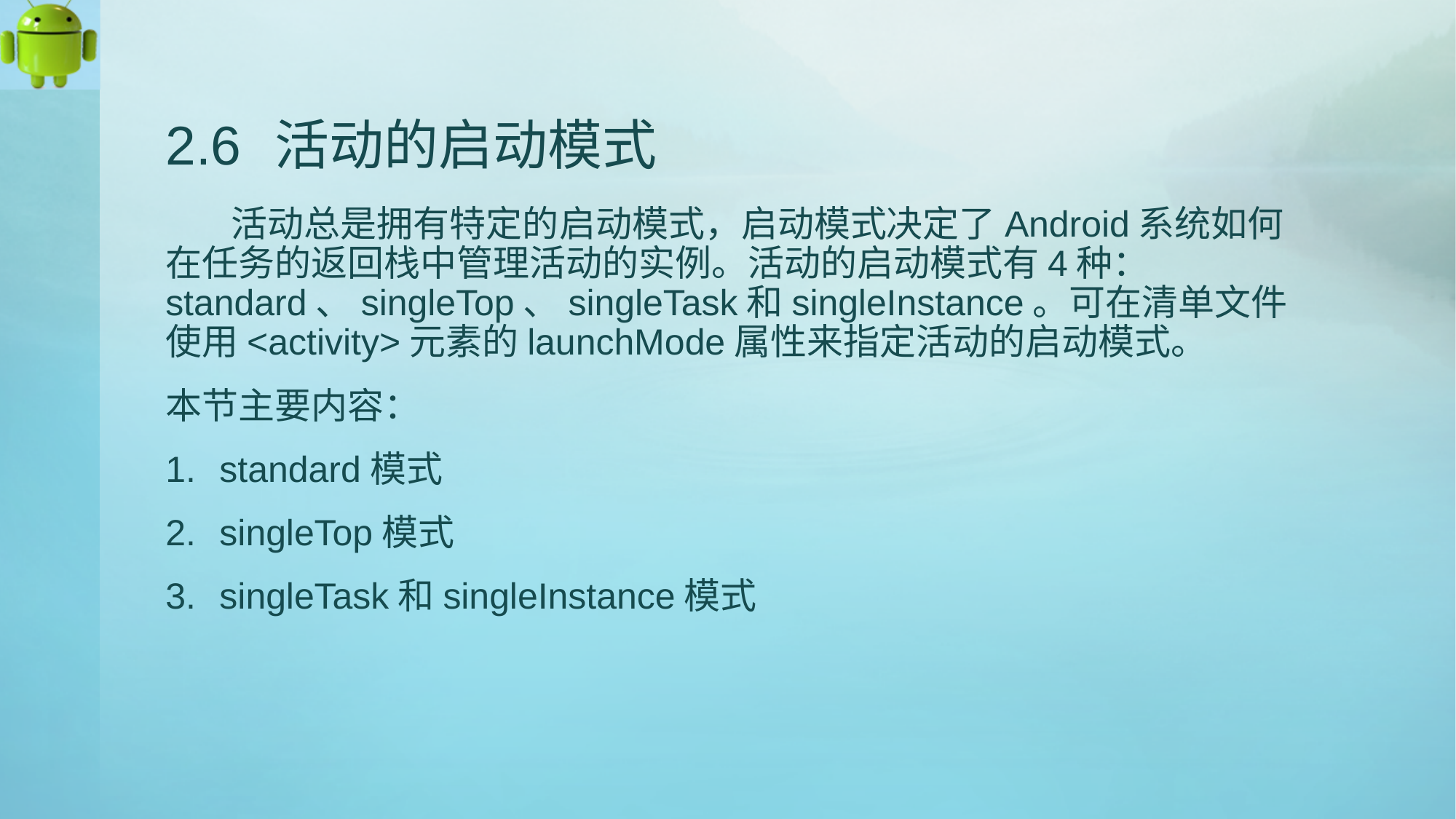

# 2.6	活动的启动模式
       活动总是拥有特定的启动模式，启动模式决定了Android系统如何在任务的返回栈中管理活动的实例。活动的启动模式有4种：standard、singleTop、singleTask和singleInstance。可在清单文件使用<activity>元素的launchMode属性来指定活动的启动模式。
本节主要内容：
standard模式
singleTop模式
singleTask和singleInstance模式